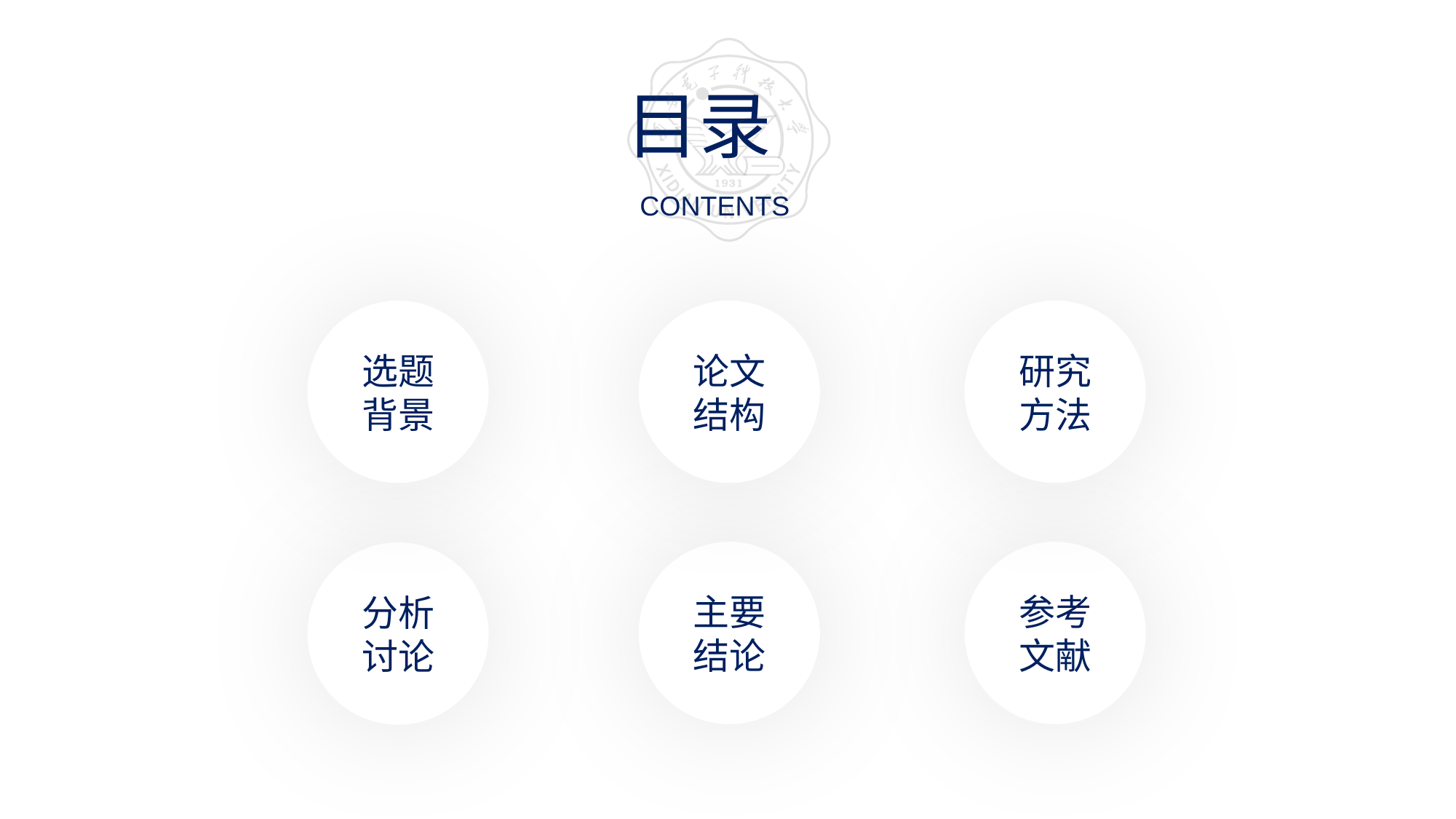

目录
 CONTENTS
选题背景
论文结构
研究方法
主要结论
参考文献
分析讨论